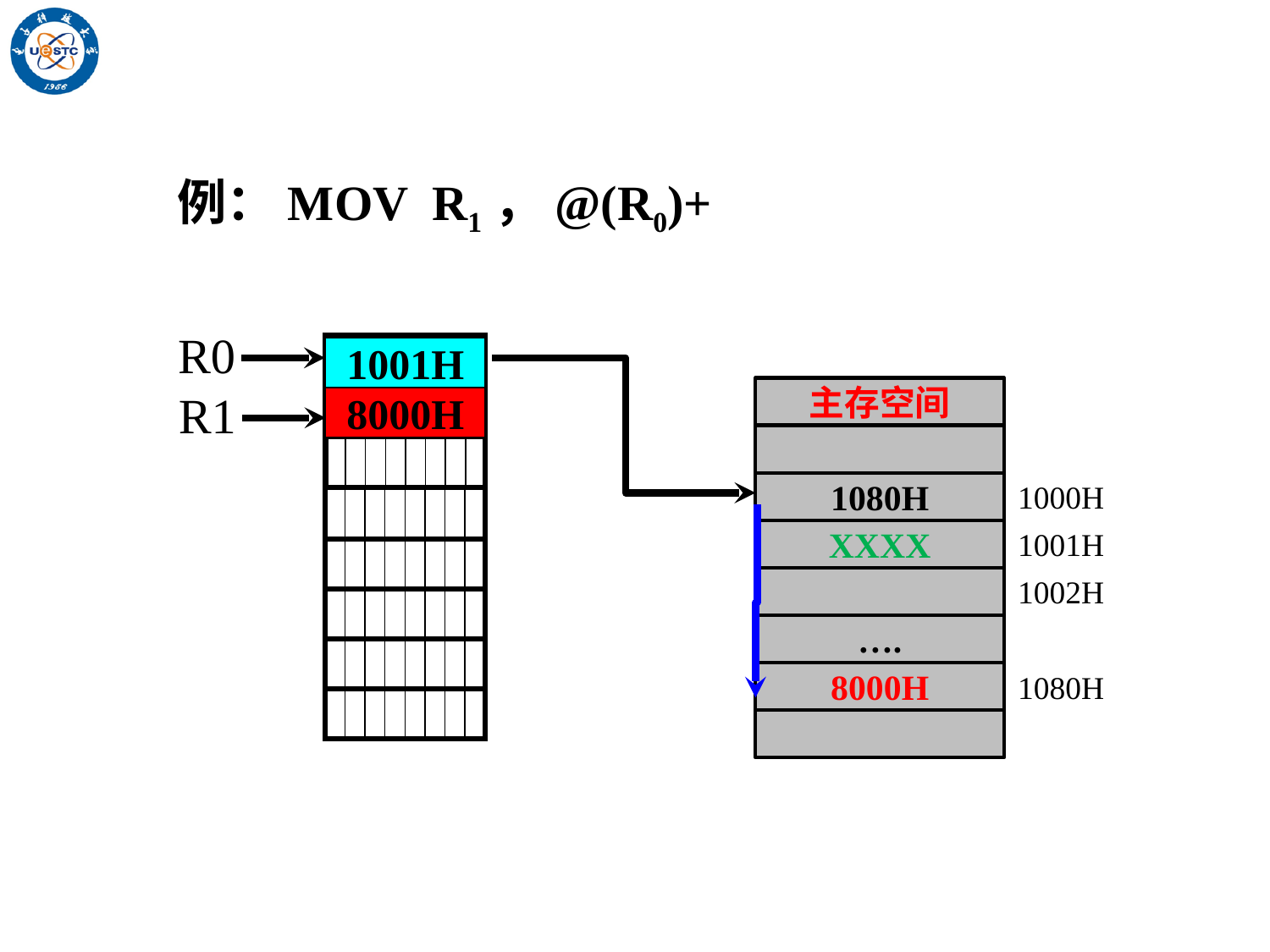

例：MOV  R1，@(R0)+
R0

1000H
1001H
R1
主存空间

1080H
1000H
XXXX
1001H

1002H
….

8000H
1080H

8000H